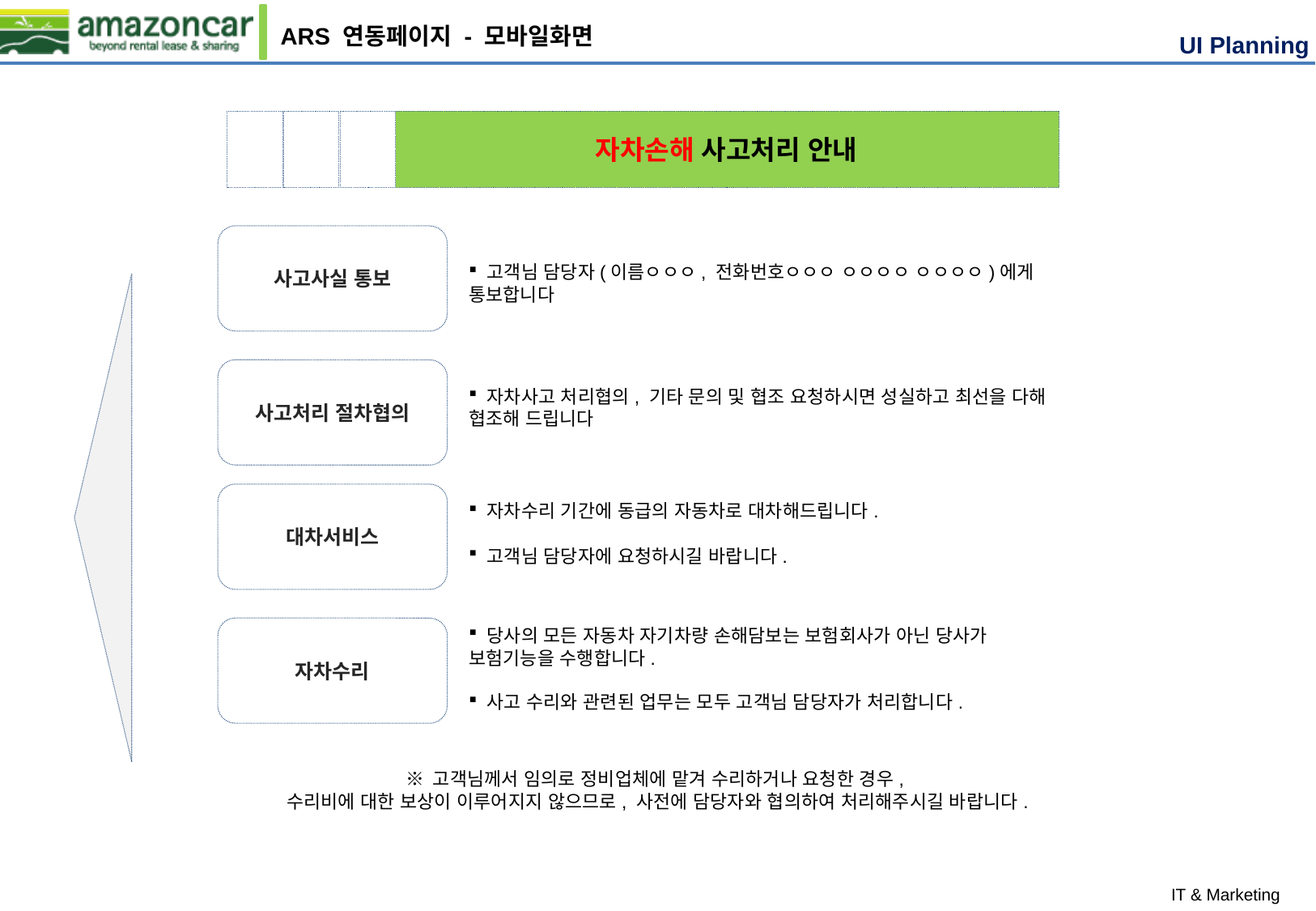

ARS 연동페이지 - 모바일화면

자차손해 사고처리 안내

사고사실 통보
 고객님 담당자(이름ㅇㅇㅇ, 전화번호ㅇㅇㅇ ㅇㅇㅇㅇ ㅇㅇㅇㅇ)에게 통보합니다
사고처리 절차협의
 자차사고 처리협의, 기타 문의 및 협조 요청하시면 성실하고 최선을 다해 협조해 드립니다
대차서비스

 자차수리 기간에 동급의 자동차로 대차해드립니다.

 고객님 담당자에 요청하시길 바랍니다.
자차수리
 당사의 모든 자동차 자기차량 손해담보는 보험회사가 아닌 당사가 보험기능을 수행합니다.

 사고 수리와 관련된 업무는 모두 고객님 담당자가 처리합니다.
※ 고객님께서 임의로 정비업체에 맡겨 수리하거나 요청한 경우,
수리비에 대한 보상이 이루어지지 않으므로, 사전에 담당자와 협의하여 처리해주시길 바랍니다.